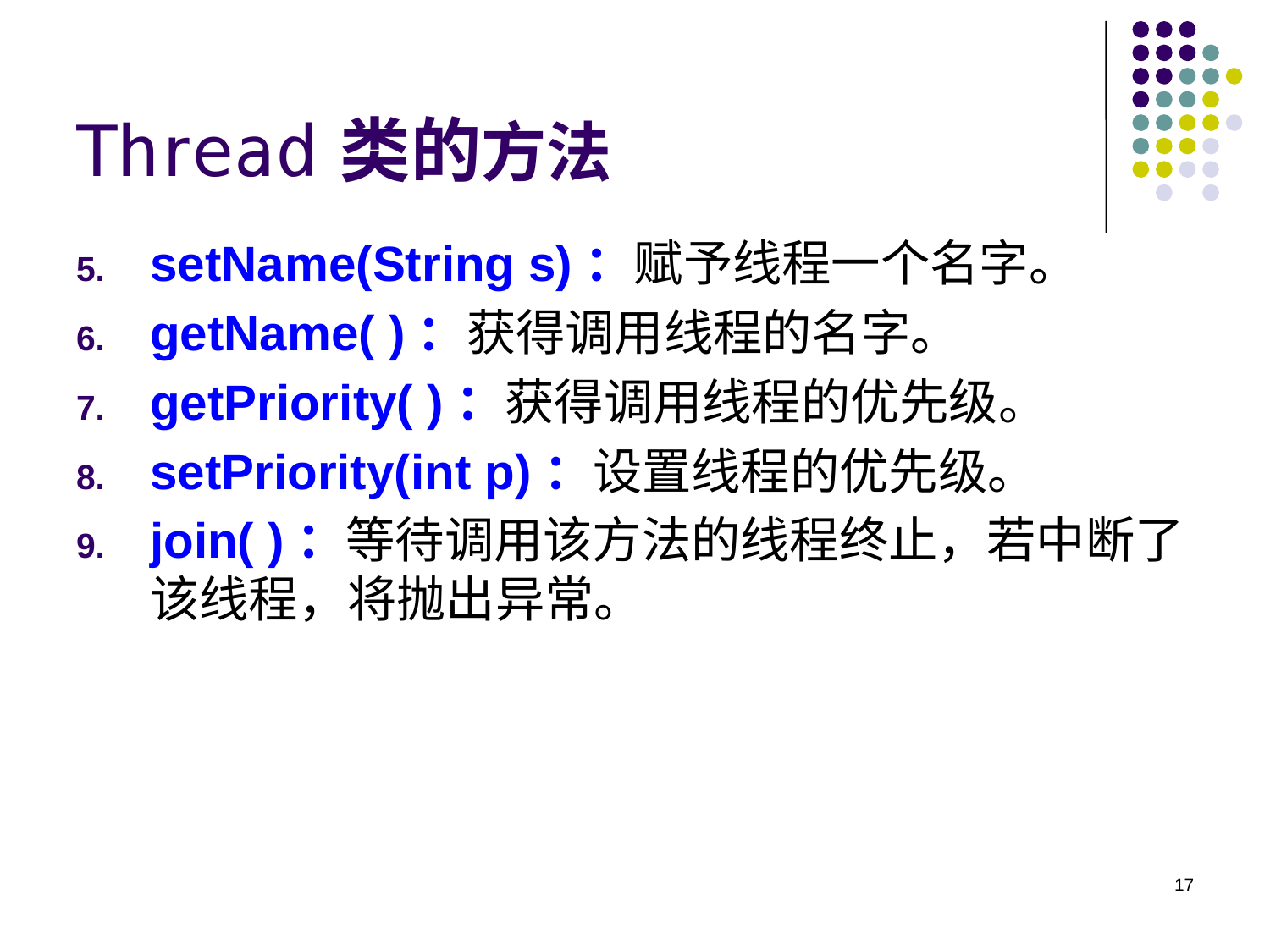

# Thread类的方法
setName(String s)：赋予线程一个名字。
getName( )：获得调用线程的名字。
getPriority( )：获得调用线程的优先级。
setPriority(int p)：设置线程的优先级。
join( )：等待调用该方法的线程终止，若中断了该线程，将抛出异常。
17